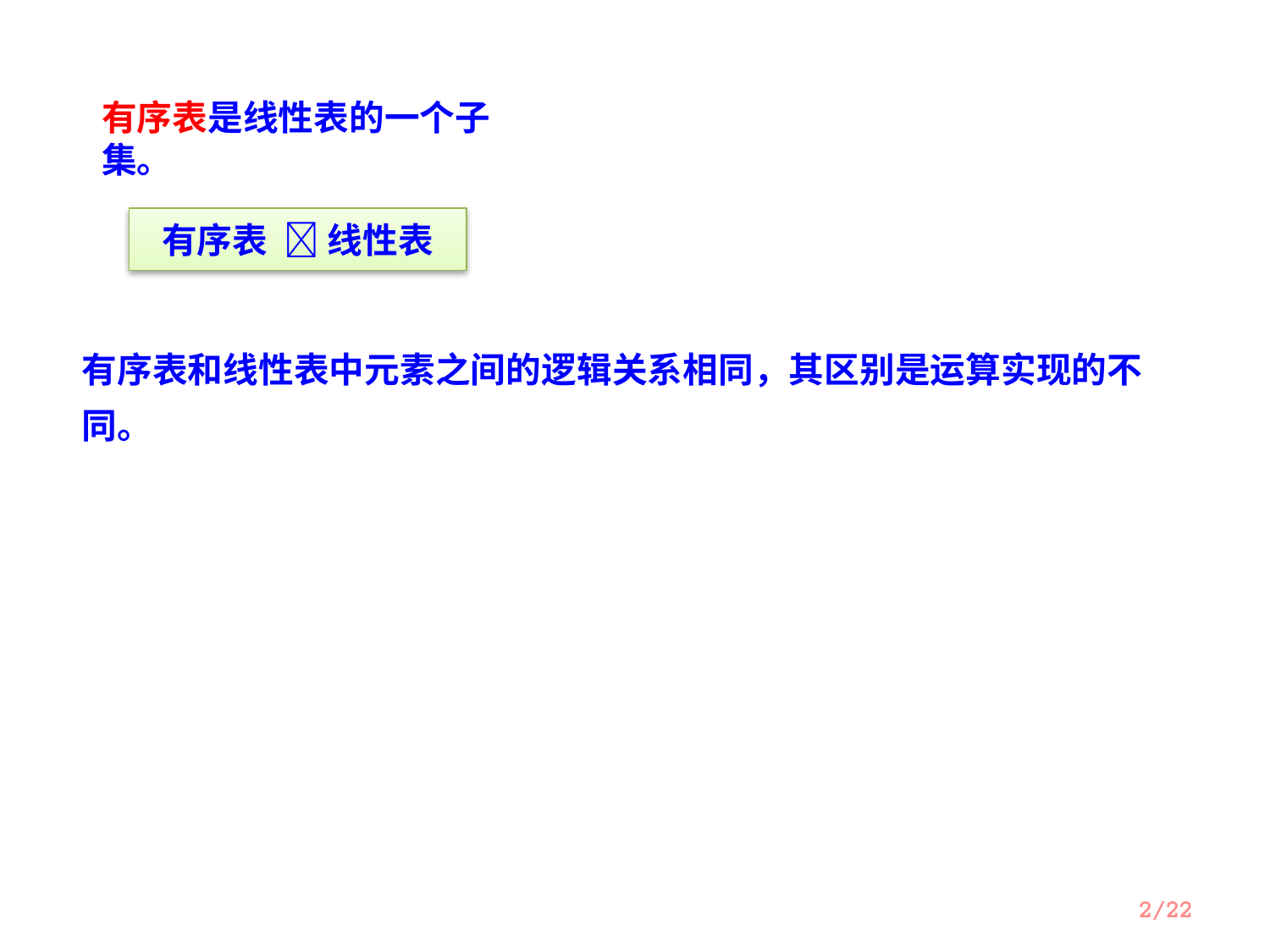

有序表是线性表的一个子集。
有序表  ⊂ 线性表
有序表和线性表中元素之间的逻辑关系相同，其区别是运算实现的不同。
2/22